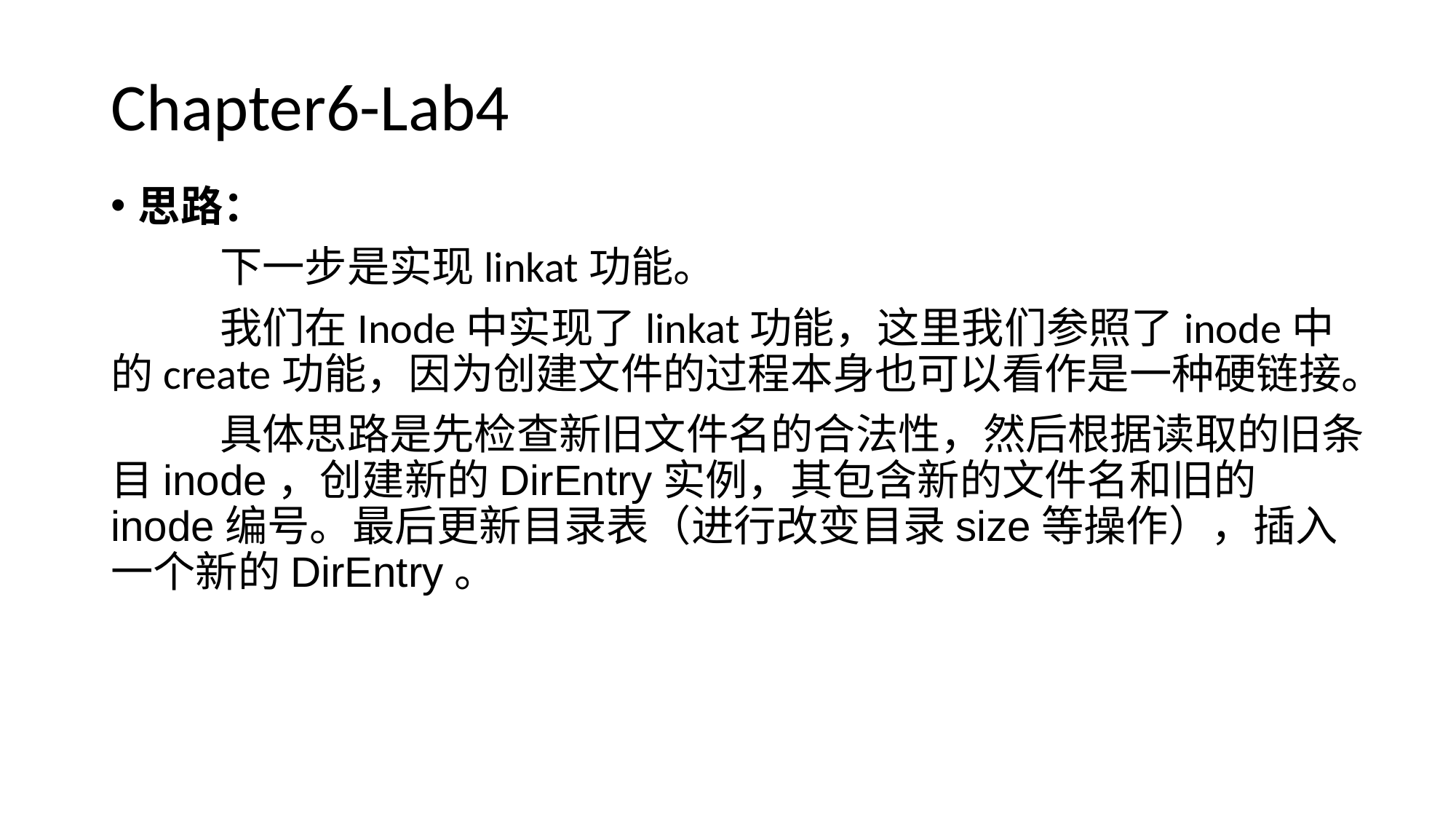

# Chapter6-Lab4
思路：
	下一步是实现linkat功能。
	我们在Inode中实现了linkat功能，这里我们参照了inode中的create功能，因为创建文件的过程本身也可以看作是一种硬链接。
	具体思路是先检查新旧文件名的合法性，然后根据读取的旧条目inode，创建新的DirEntry实例，其包含新的文件名和旧的inode编号。最后更新目录表（进行改变目录size等操作），插入一个新的DirEntry。